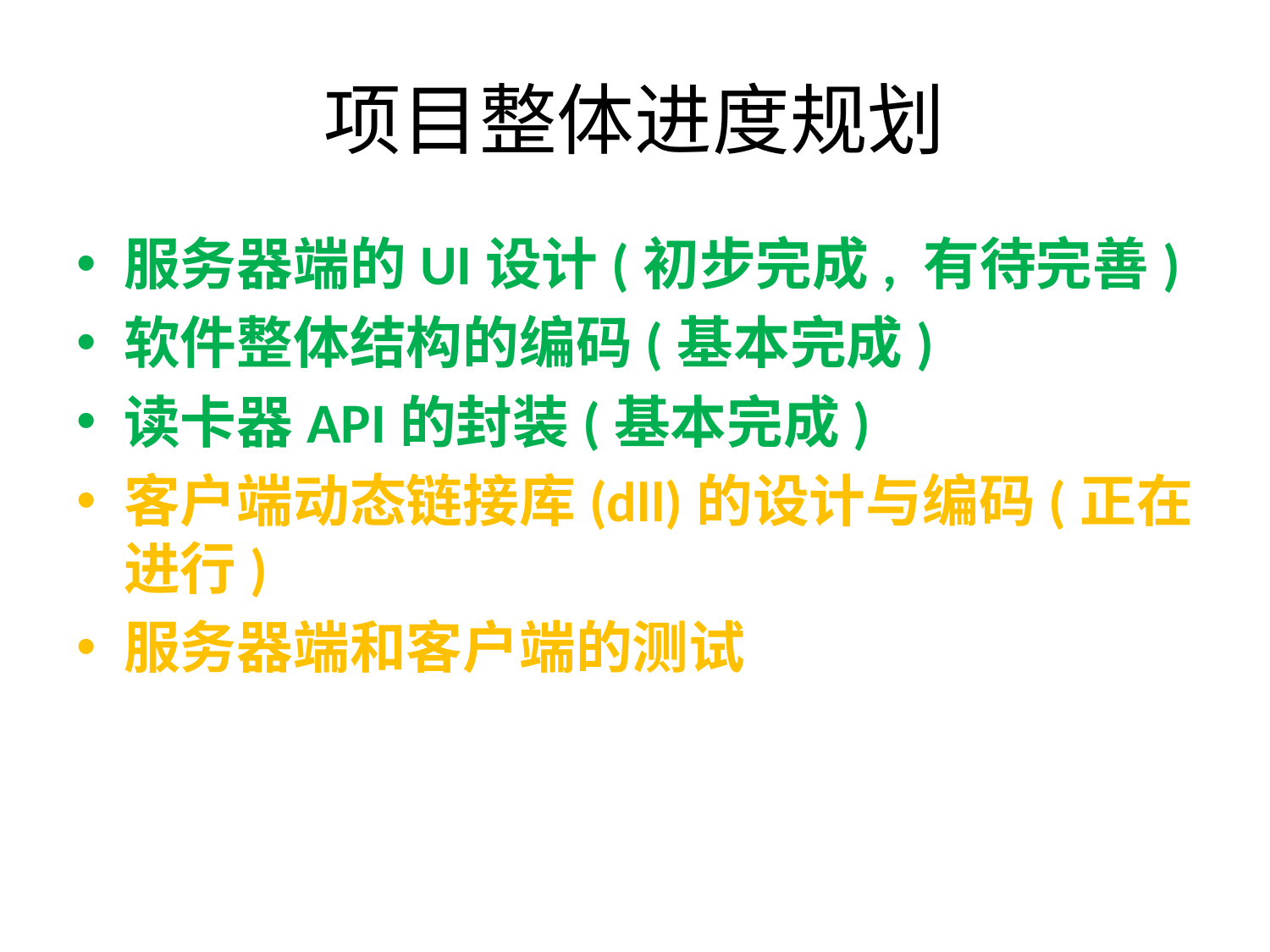

# 项目整体进度规划
服务器端的UI设计(初步完成, 有待完善)
软件整体结构的编码(基本完成)
读卡器API的封装(基本完成)
客户端动态链接库(dll)的设计与编码(正在进行)
服务器端和客户端的测试